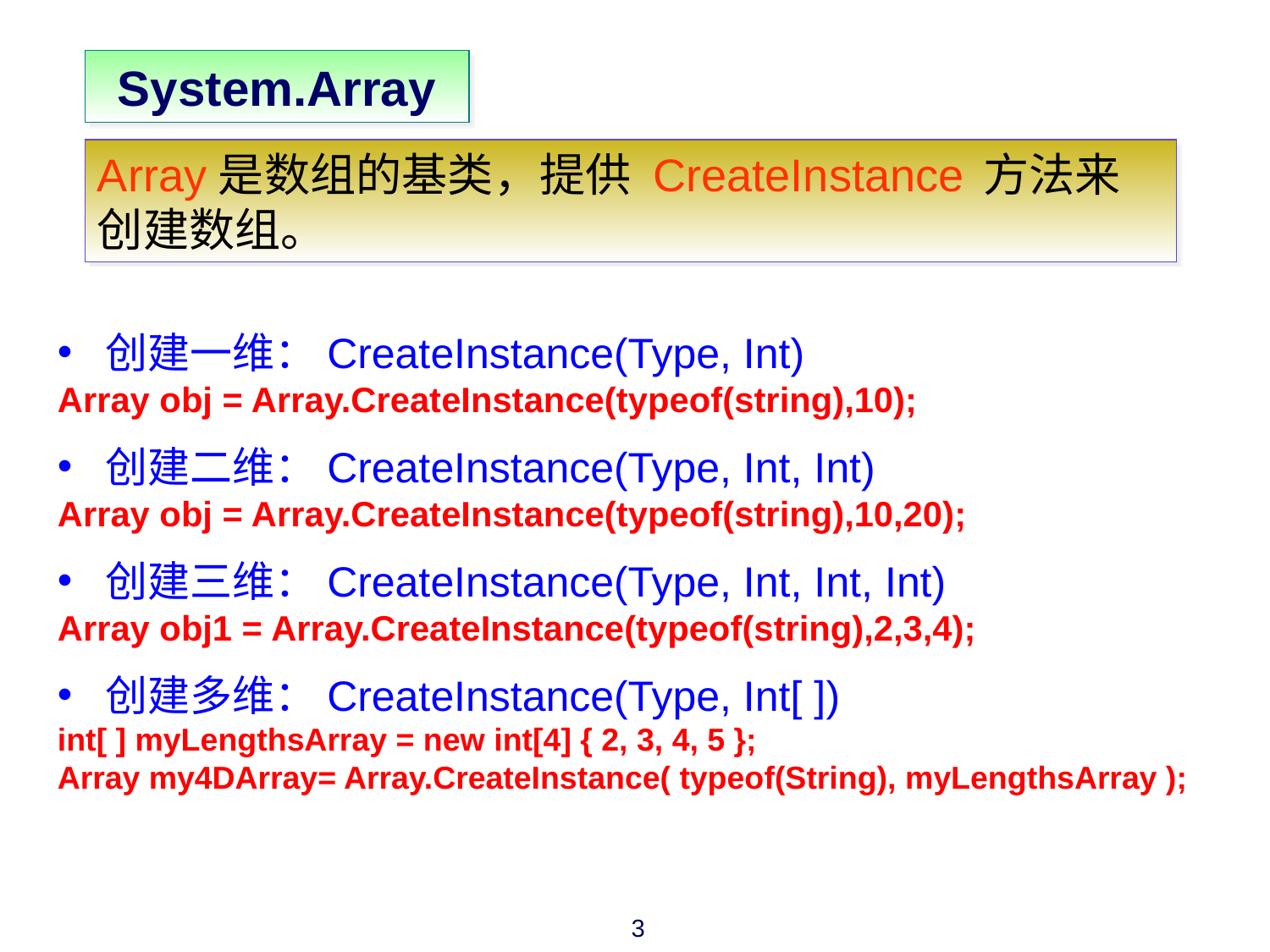

System.Array
Array是数组的基类，提供 CreateInstance 方法来创建数组。
创建一维：CreateInstance(Type, Int)
Array obj = Array.CreateInstance(typeof(string),10);
创建二维：CreateInstance(Type, Int, Int)
Array obj = Array.CreateInstance(typeof(string),10,20);
创建三维：CreateInstance(Type, Int, Int, Int)
Array obj1 = Array.CreateInstance(typeof(string),2,3,4);
创建多维：CreateInstance(Type, Int[ ])
int[ ] myLengthsArray = new int[4] { 2, 3, 4, 5 };
Array my4DArray= Array.CreateInstance( typeof(String), myLengthsArray );
3